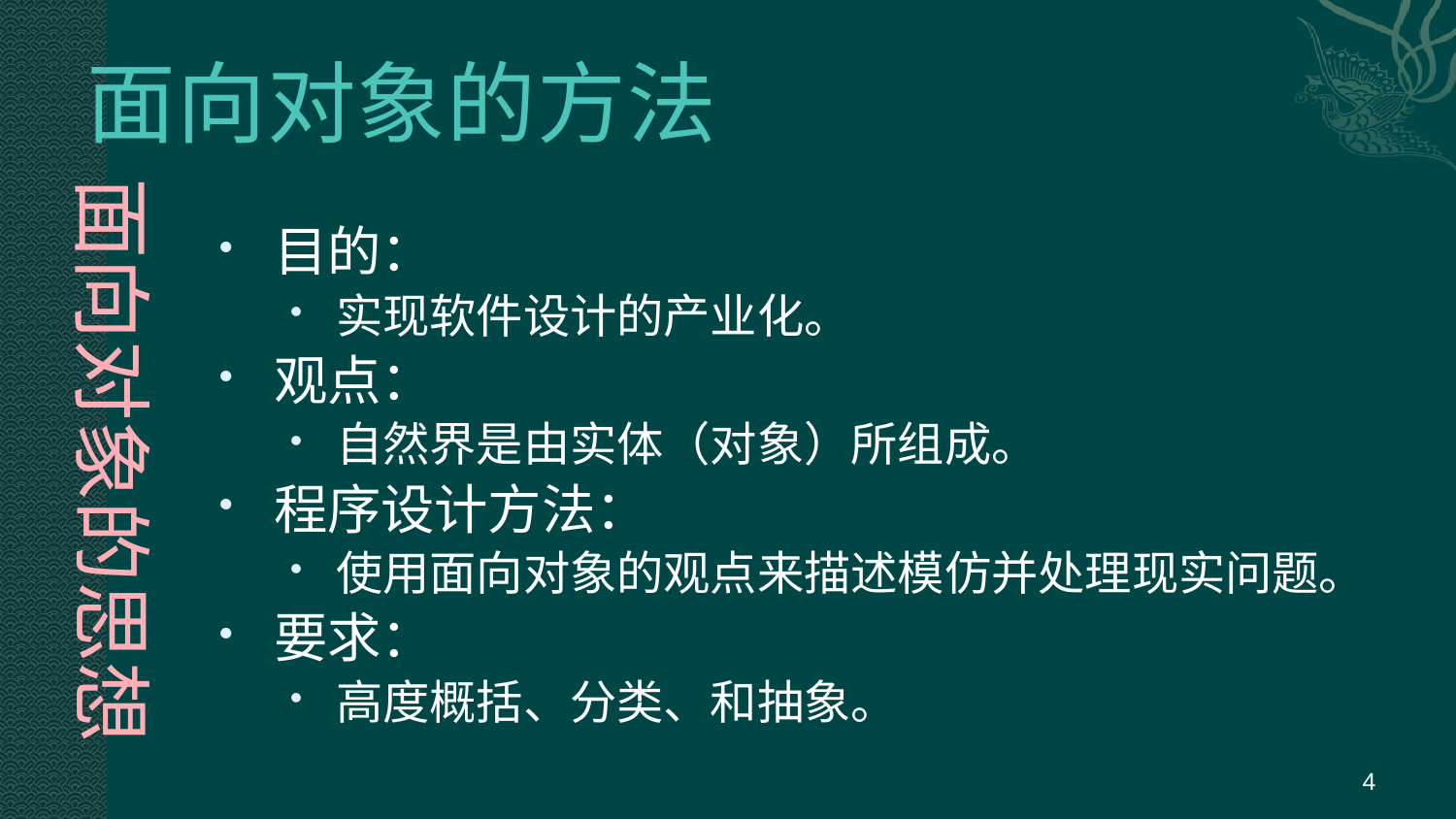

# 面向对象的方法
面向对象的思想
目的：
实现软件设计的产业化。
观点：
自然界是由实体（对象）所组成。
程序设计方法：
使用面向对象的观点来描述模仿并处理现实问题。
要求：
高度概括、分类、和抽象。
4